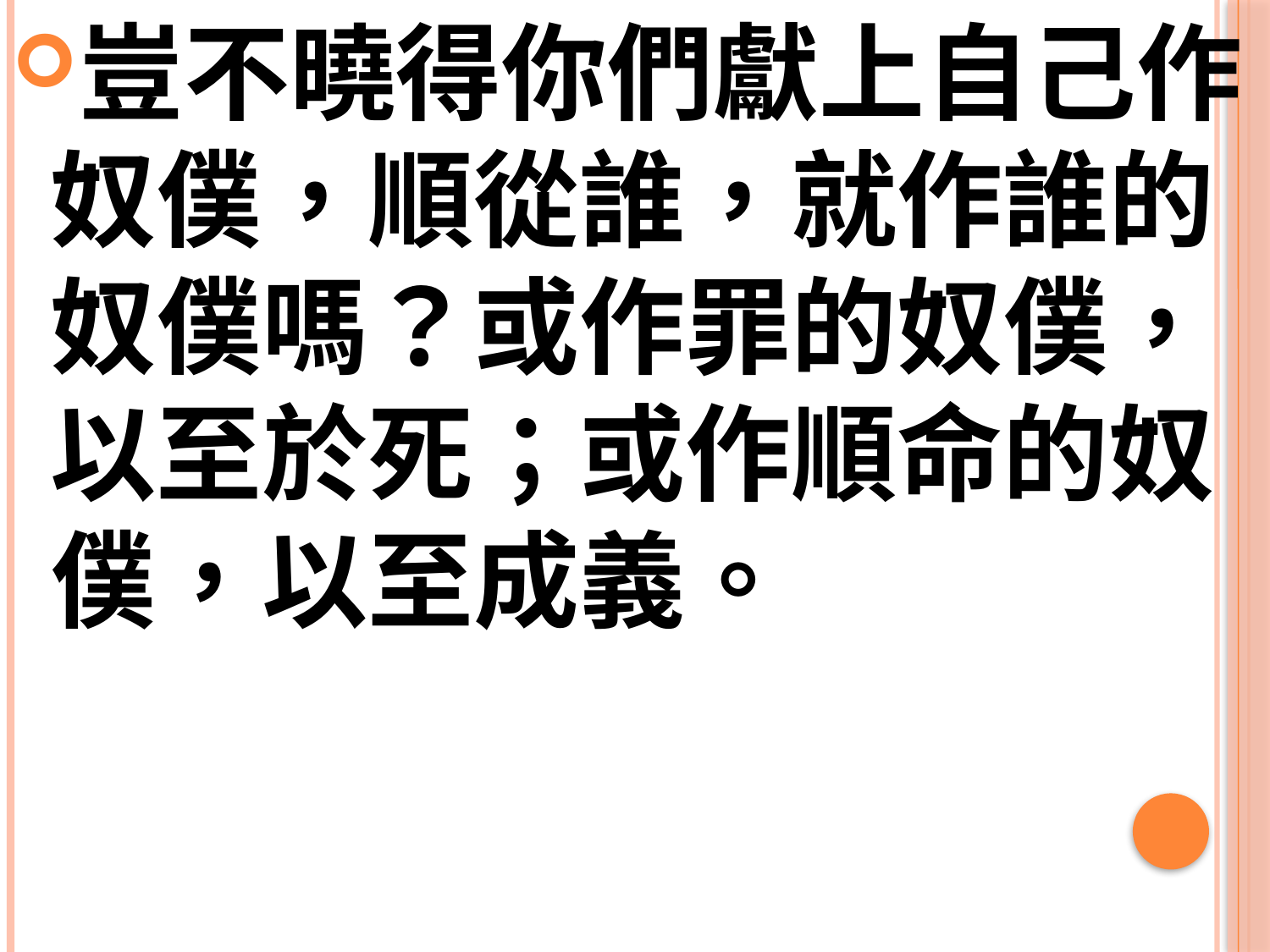

豈不曉得你們獻上自己作奴僕，順從誰，就作誰的奴僕嗎？或作罪的奴僕，以至於死；或作順命的奴僕，以至成義。